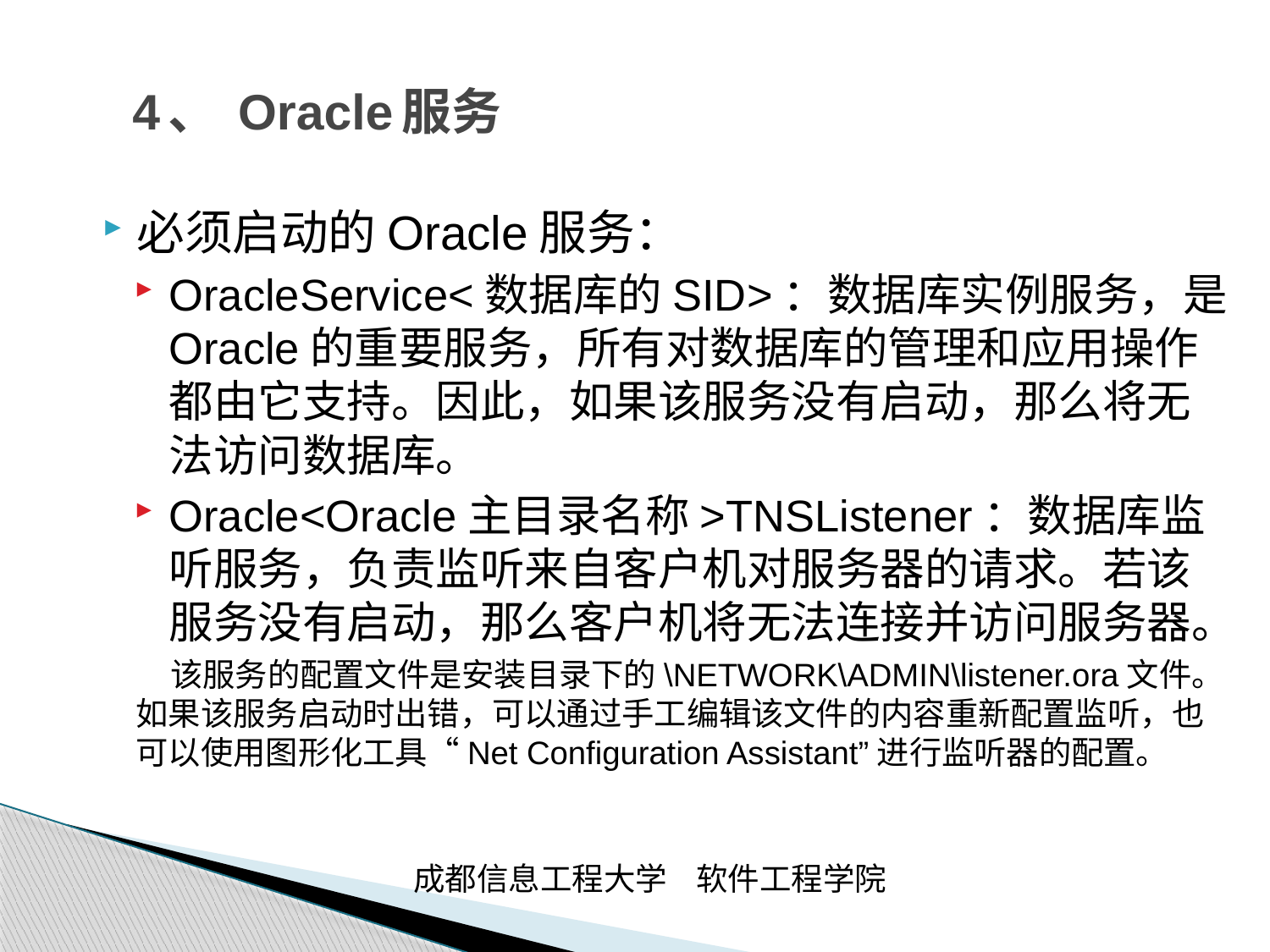

# 4、 Oracle服务
必须启动的Oracle服务：
OracleService<数据库的SID>：数据库实例服务，是Oracle的重要服务，所有对数据库的管理和应用操作都由它支持。因此，如果该服务没有启动，那么将无法访问数据库。
Oracle<Oracle主目录名称>TNSListener：数据库监听服务，负责监听来自客户机对服务器的请求。若该服务没有启动，那么客户机将无法连接并访问服务器。
该服务的配置文件是安装目录下的\NETWORK\ADMIN\listener.ora文件。如果该服务启动时出错，可以通过手工编辑该文件的内容重新配置监听，也可以使用图形化工具“Net Configuration Assistant”进行监听器的配置。